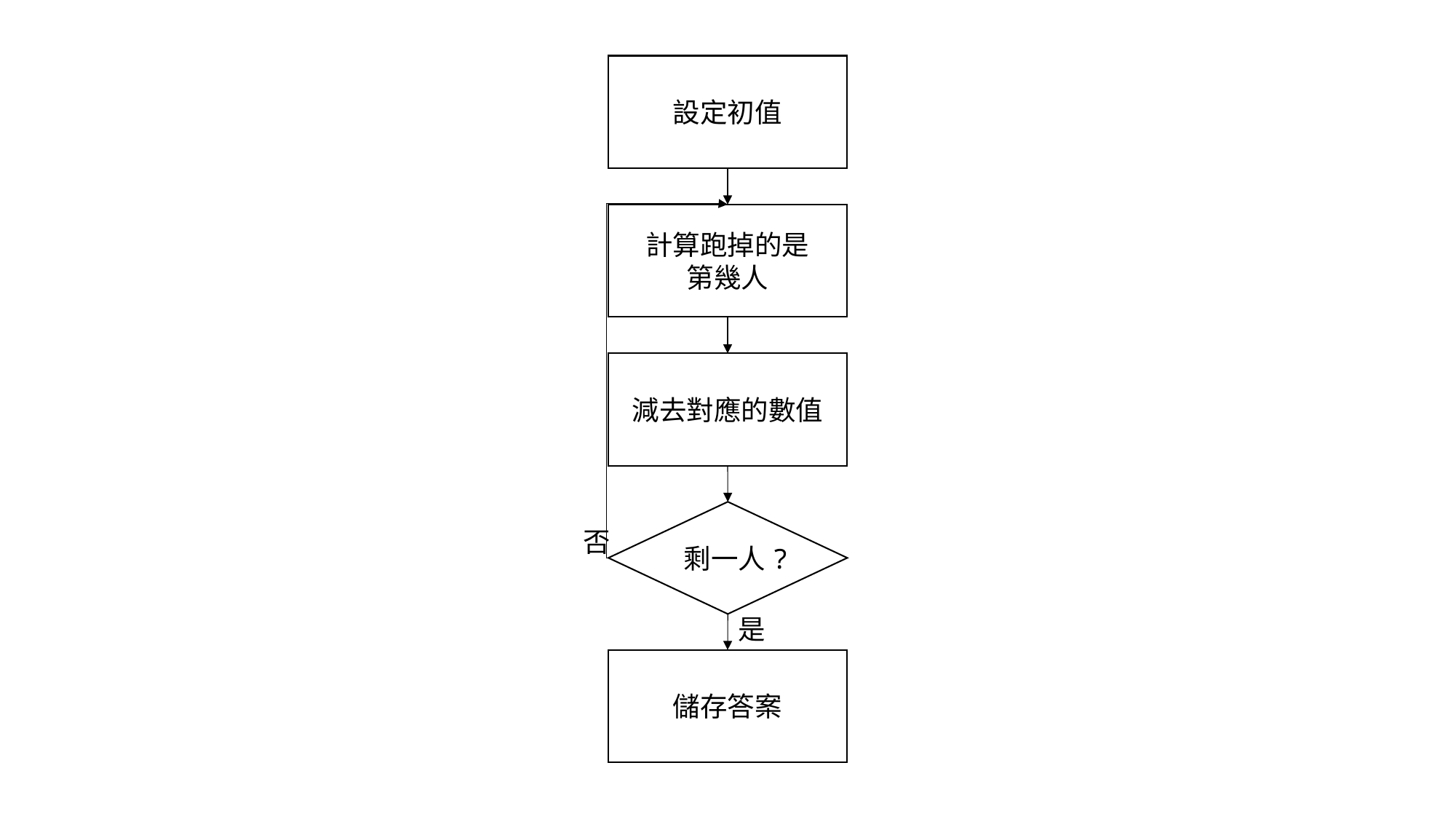

設定初值
計算跑掉的是
第幾人
減去對應的數值
剩一人?
否
是
儲存答案